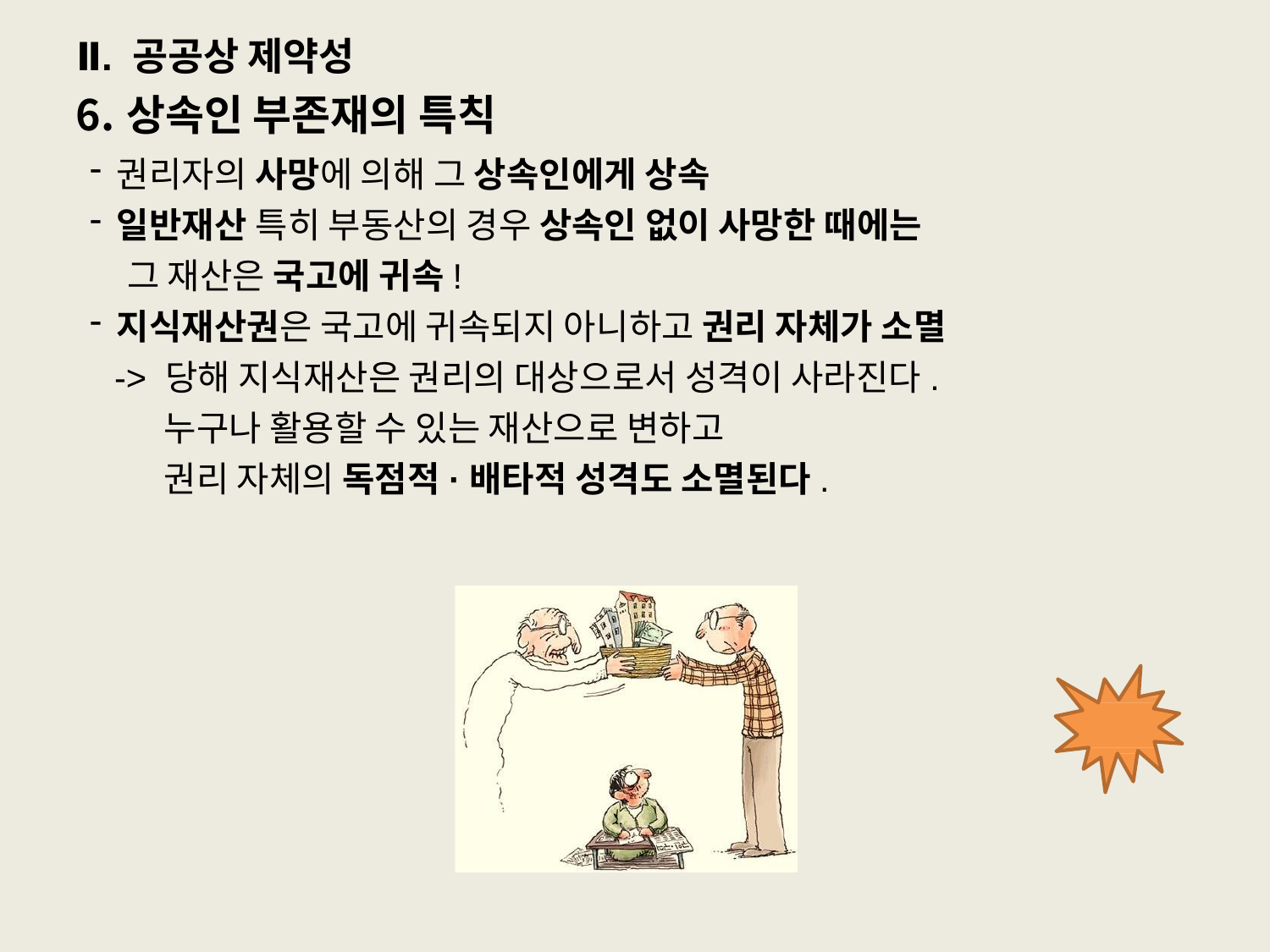

# Ⅱ. 공공상 제약성
상속인 부존재의 특칙
권리자의 사망에 의해 그 상속인에게 상속
일반재산 특히 부동산의 경우 상속인 없이 사망한 때에는
그 재산은 국고에 귀속!
지식재산권은 국고에 귀속되지 아니하고 권리 자체가 소멸
-> 당해 지식재산은 권리의 대상으로서 성격이 사라진다.
누구나 활용할 수 있는 재산으로 변하고
권리 자체의 독점적·배타적 성격도 소멸된다.